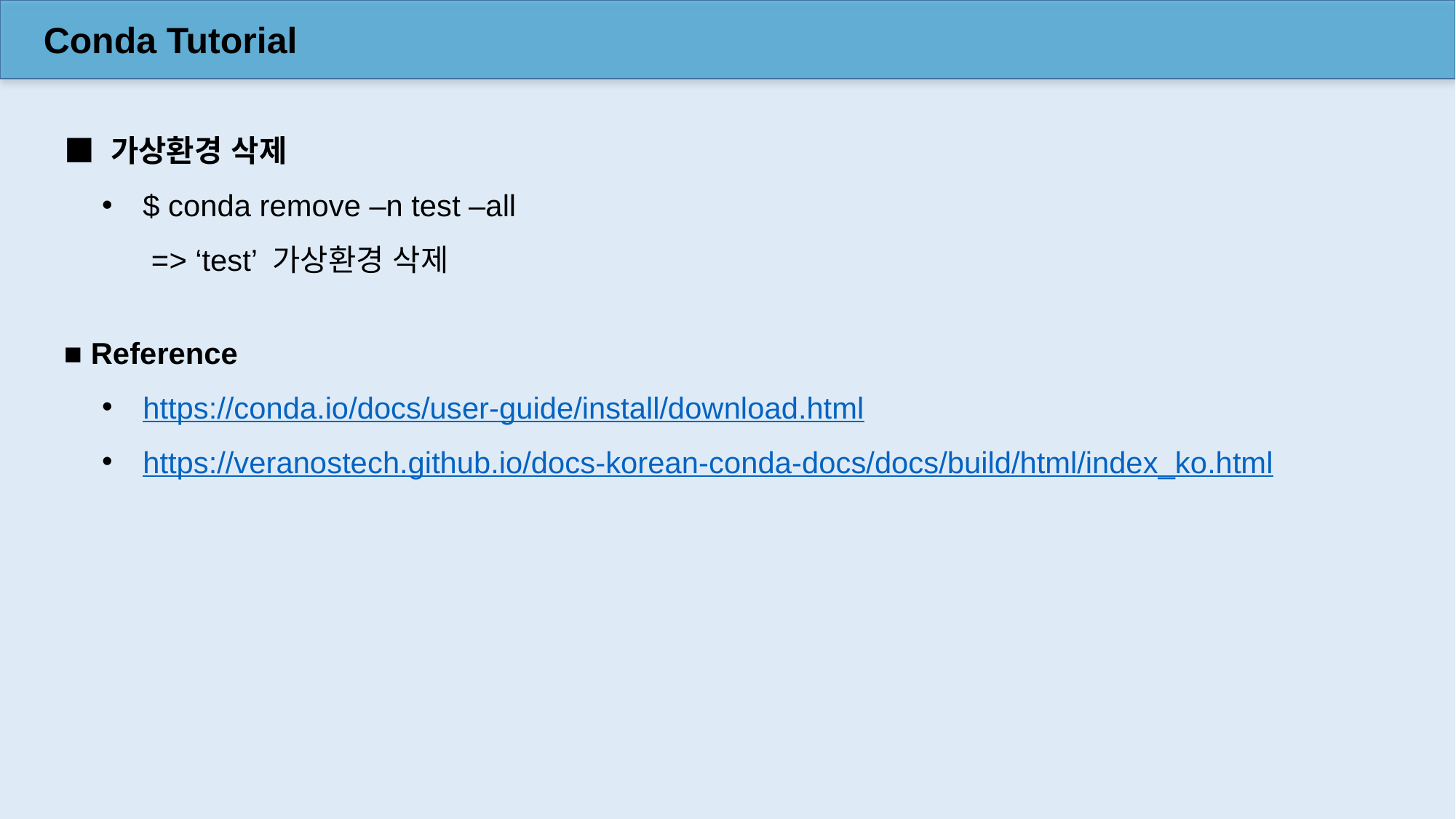

Conda Tutorial
  ■ 가상환경 삭제
$ conda remove –n test –all
 => ‘test’ 가상환경 삭제

  ■ Reference
https://conda.io/docs/user-guide/install/download.html
https://veranostech.github.io/docs-korean-conda-docs/docs/build/html/index_ko.html